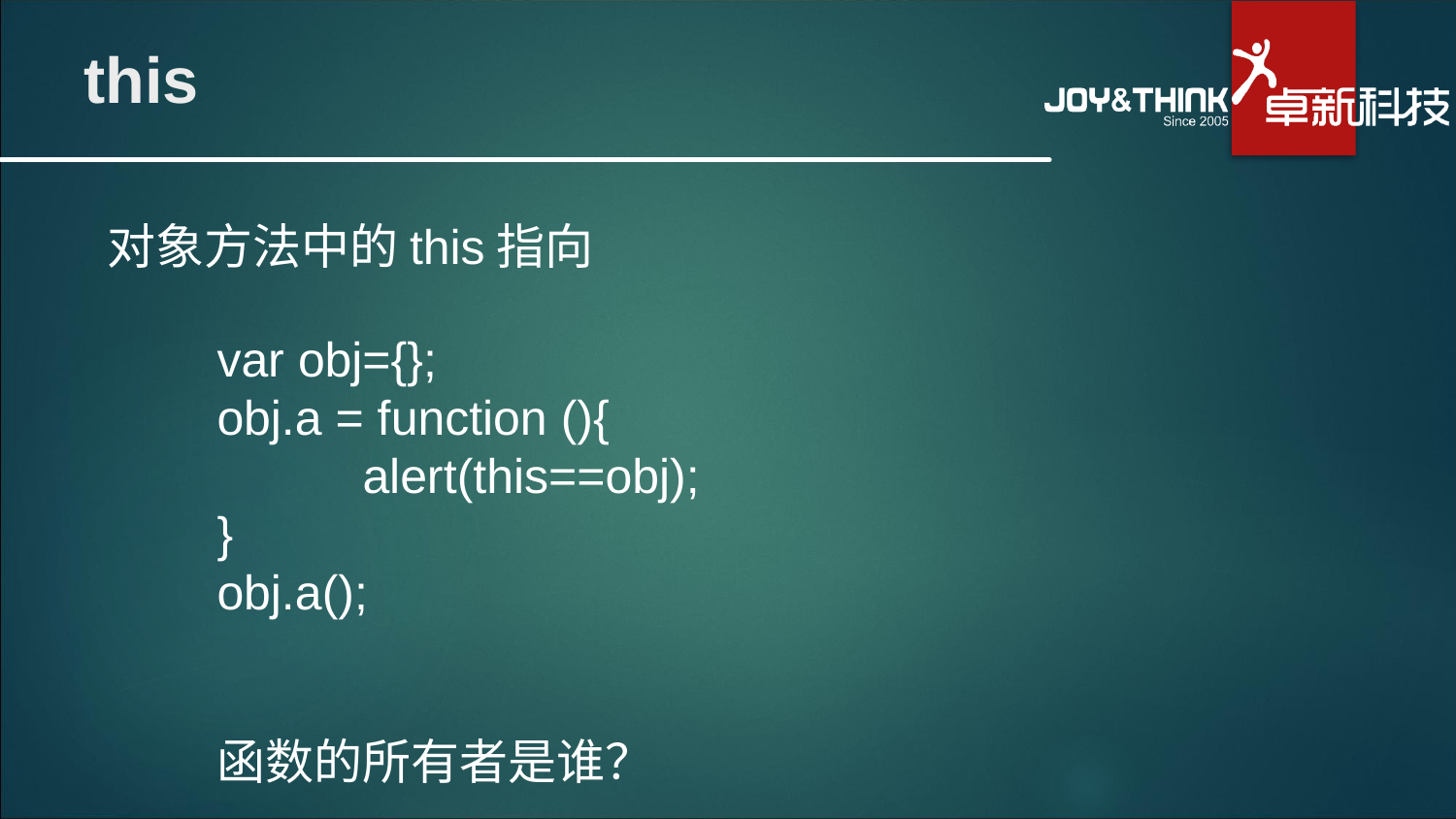

# this
对象方法中的this指向
var obj={};
obj.a = function (){
	alert(this==obj);
}
obj.a();
函数的所有者是谁？